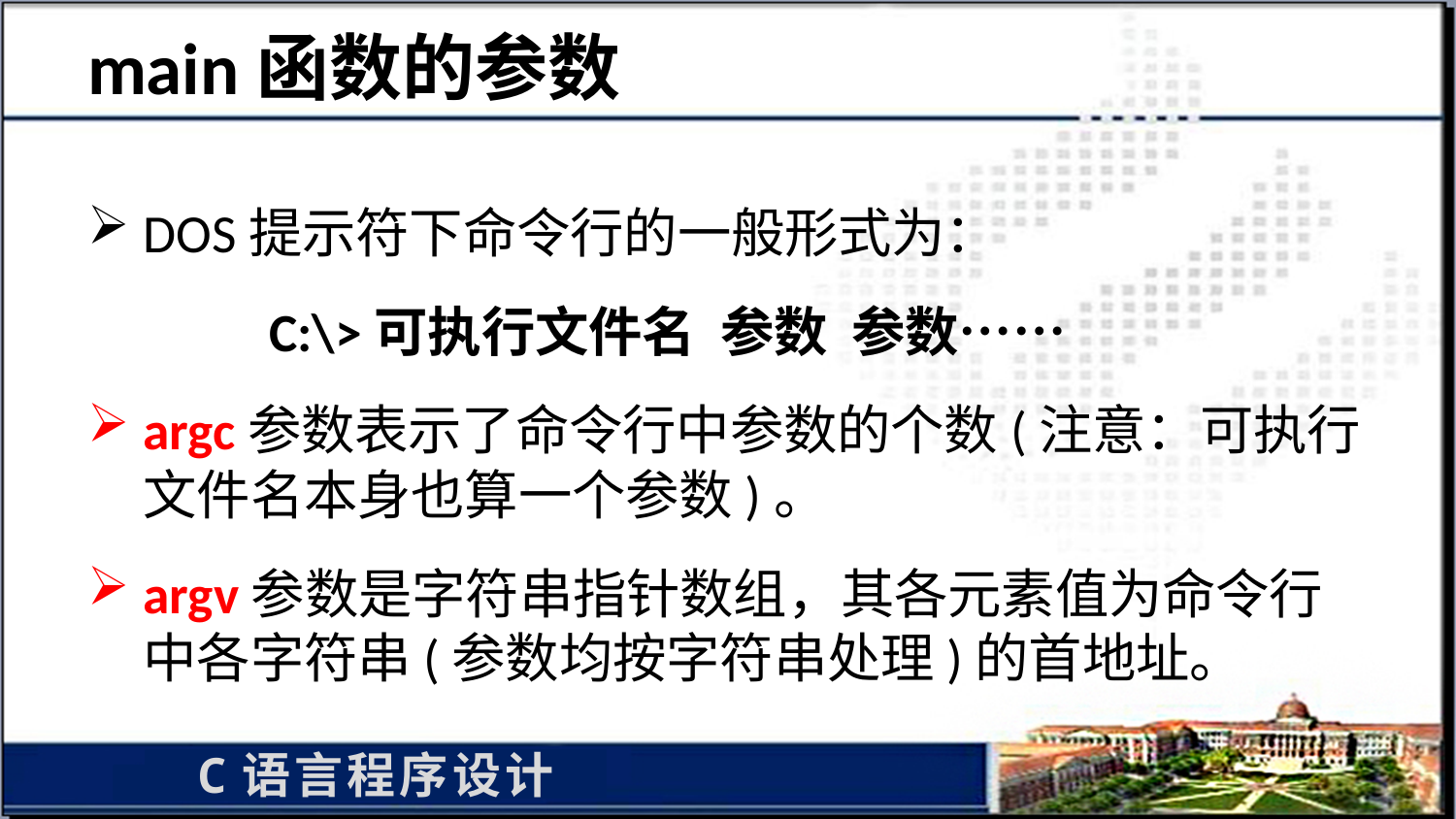

# main函数的参数
DOS提示符下命令行的一般形式为：
               C:\>可执行文件名  参数  参数……
argc参数表示了命令行中参数的个数(注意：可执行文件名本身也算一个参数)。
argv参数是字符串指针数组，其各元素值为命令行中各字符串(参数均按字符串处理)的首地址。